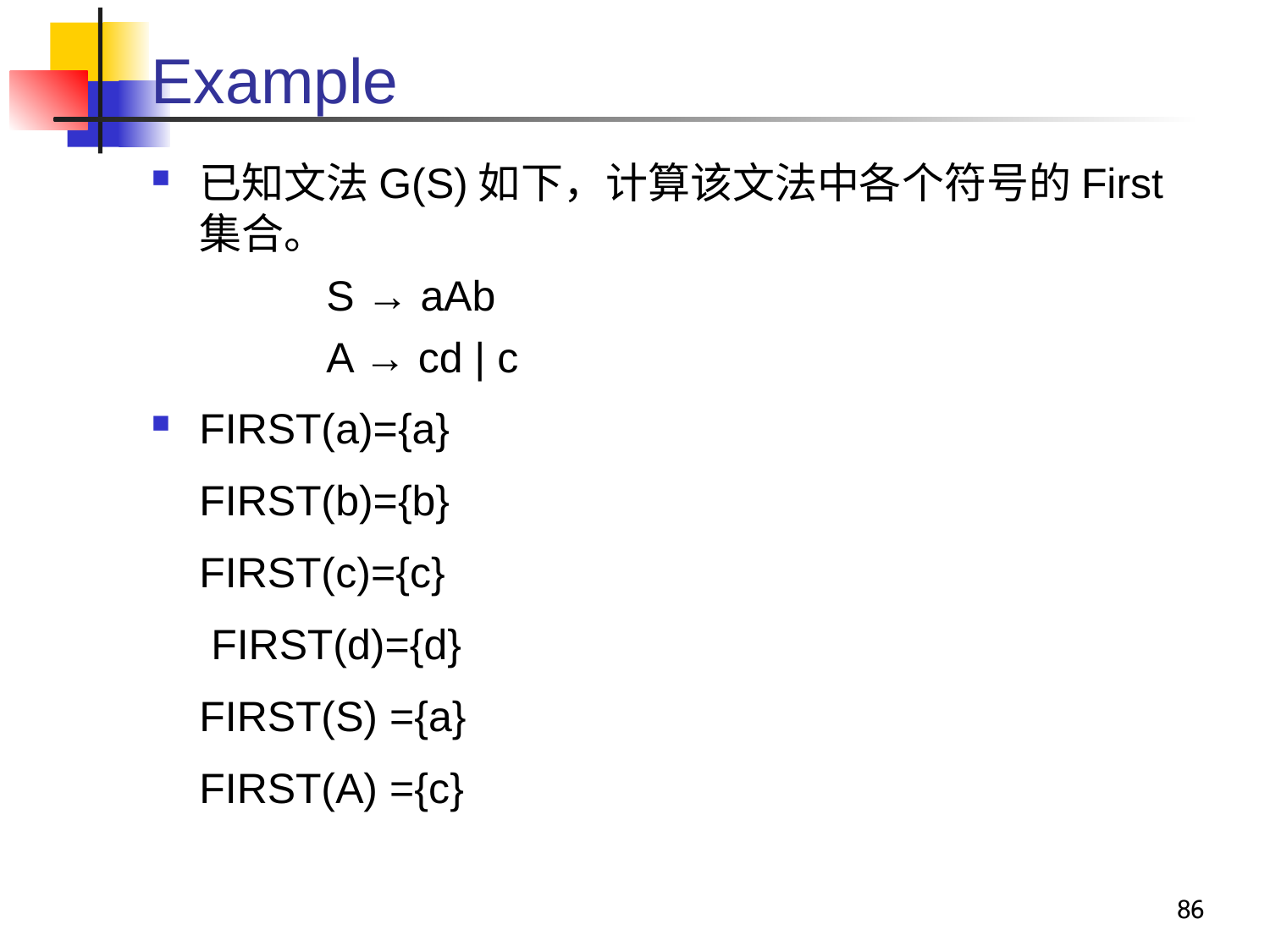

# Example
已知文法G(S)如下，计算该文法中各个符号的First集合。
		S → aAb
		A → cd | c
FIRST(a)={a}
	FIRST(b)={b}
	FIRST(c)={c}
	 FIRST(d)={d}
	FIRST(S) ={a}
	FIRST(A) ={c}

86